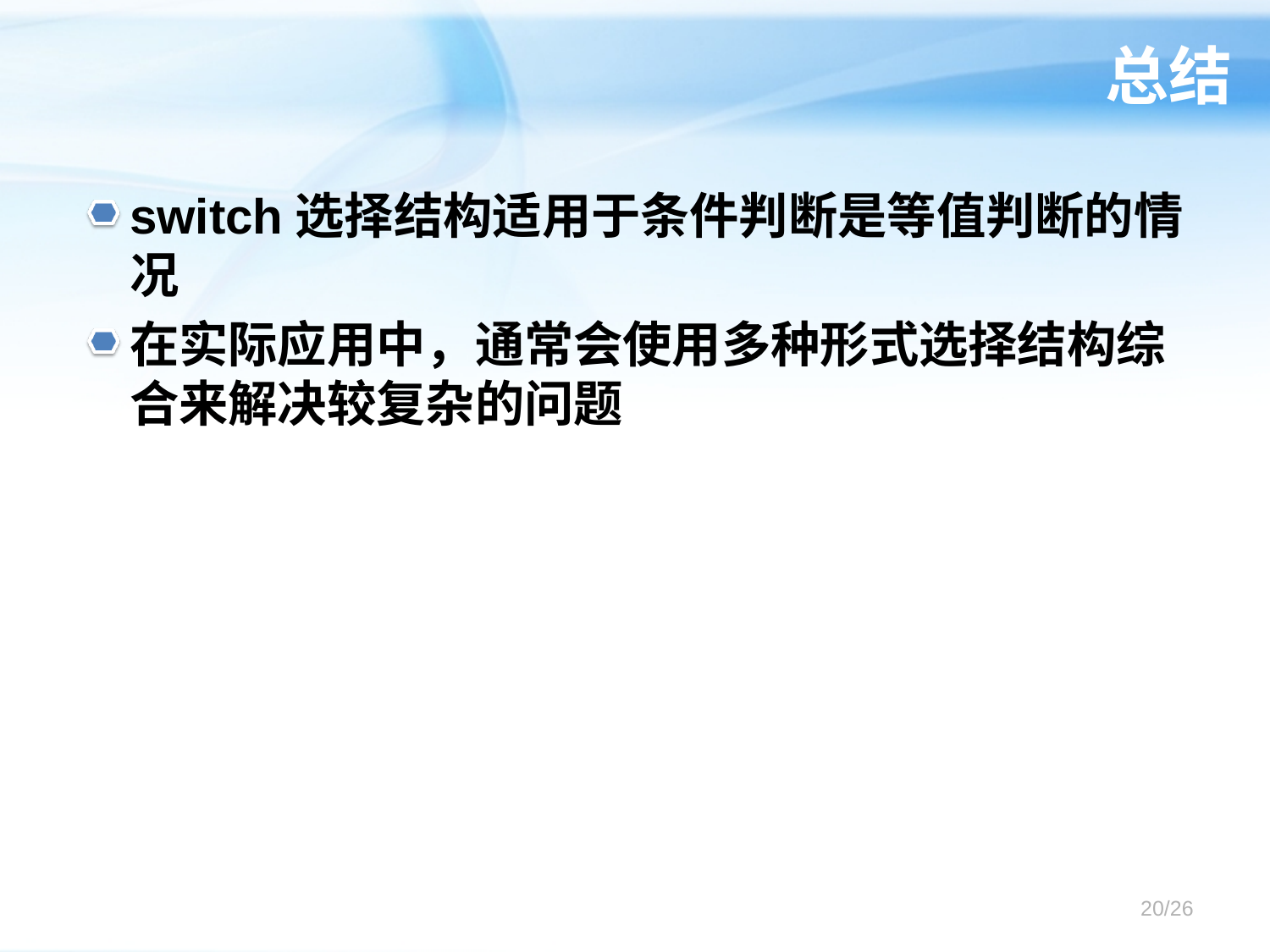

# 总结
switch选择结构适用于条件判断是等值判断的情况
在实际应用中，通常会使用多种形式选择结构综合来解决较复杂的问题

20/26